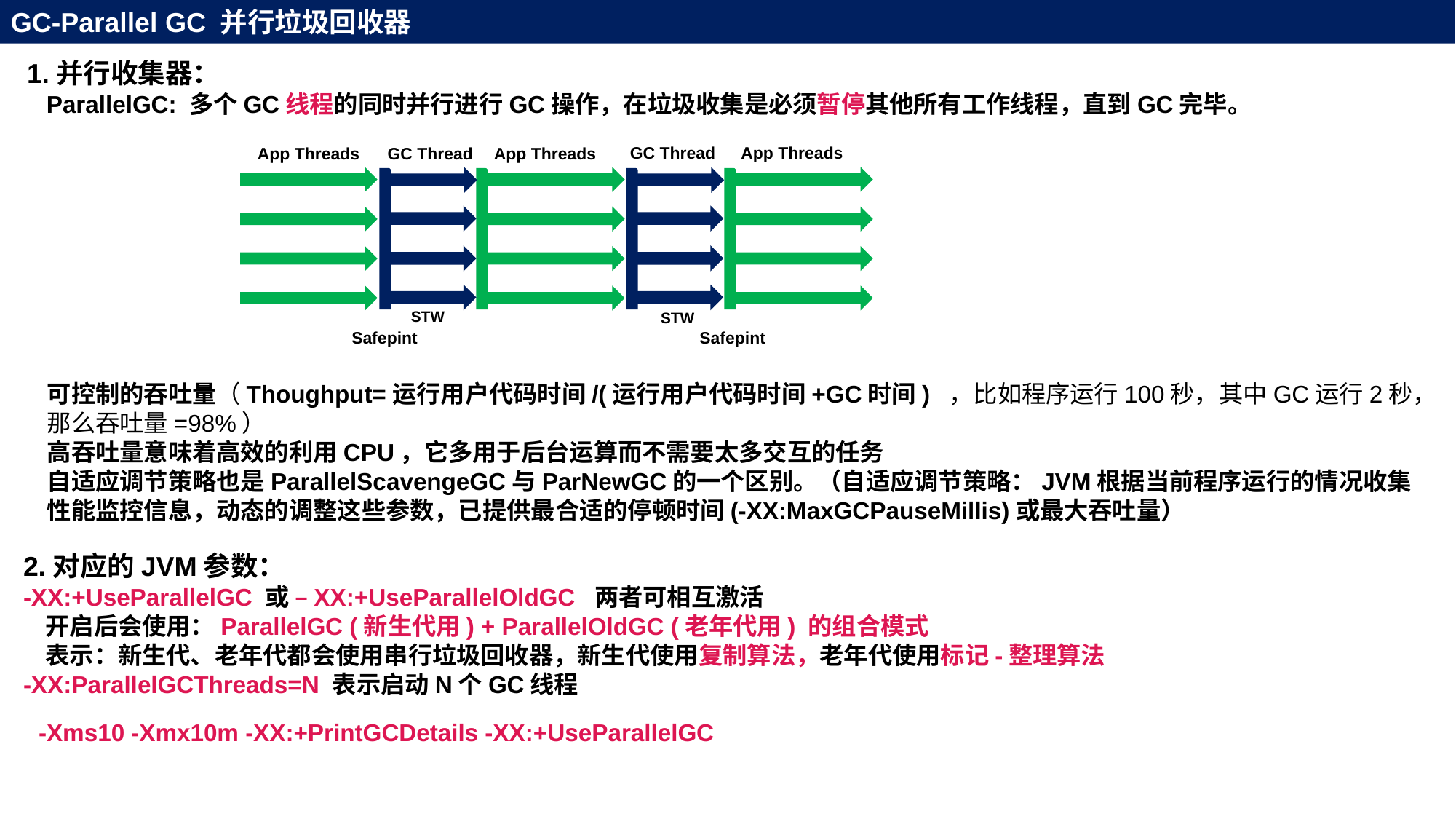

GC-Parallel GC 并行垃圾回收器
 1.并行收集器：
    ParallelGC: 多个GC线程的同时并行进行GC操作，在垃圾收集是必须暂停其他所有工作线程，直到GC完毕。
GC Thread
App Threads
App Threads
GC Thread
App Threads

STW
STW
Safepint
Safepint
可控制的吞吐量（Thoughput=运行用户代码时间/(运行用户代码时间+GC时间)  ，比如程序运行100秒，其中GC运行2秒，那么吞吐量=98%）
高吞吐量意味着高效的利用CPU，它多用于后台运算而不需要太多交互的任务
自适应调节策略也是ParallelScavengeGC与ParNewGC的一个区别。（自适应调节策略：JVM根据当前程序运行的情况收集性能监控信息，动态的调整这些参数，已提供最合适的停顿时间(-XX:MaxGCPauseMillis)或最大吞吐量）
2.对应的JVM参数：
-XX:+UseParallelGC 或 –XX:+UseParallelOldGC  两者可相互激活
   开启后会使用：ParallelGC (新生代用) + ParallelOldGC (老年代用) 的组合模式
   表示：新生代、老年代都会使用串行垃圾回收器，新生代使用复制算法，老年代使用标记-整理算法
-XX:ParallelGCThreads=N 表示启动N个GC线程
-Xms10 -Xmx10m -XX:+PrintGCDetails -XX:+UseParallelGC